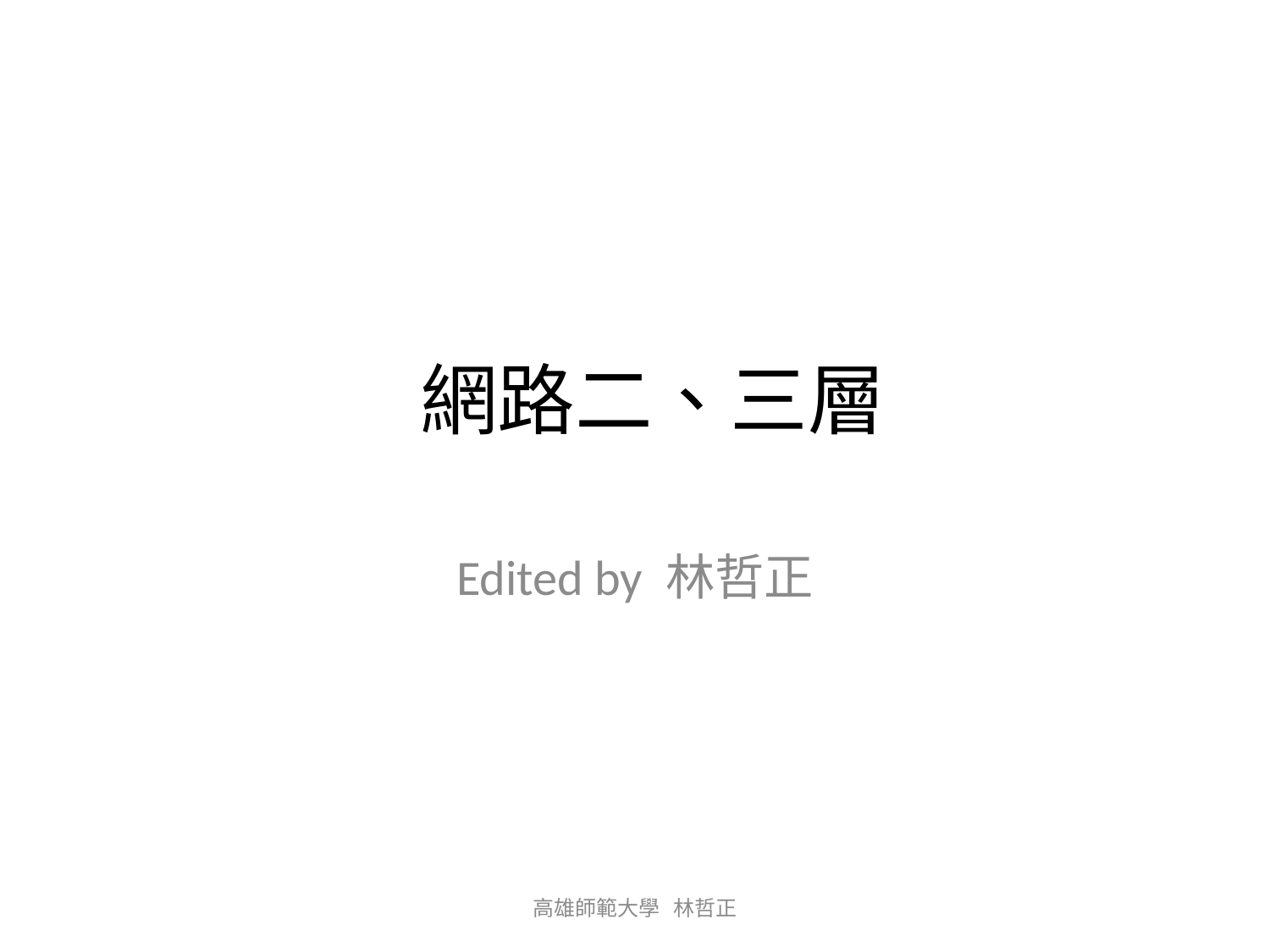

# 網路二、三層
Edited by 林哲正
高雄師範大學  林哲正